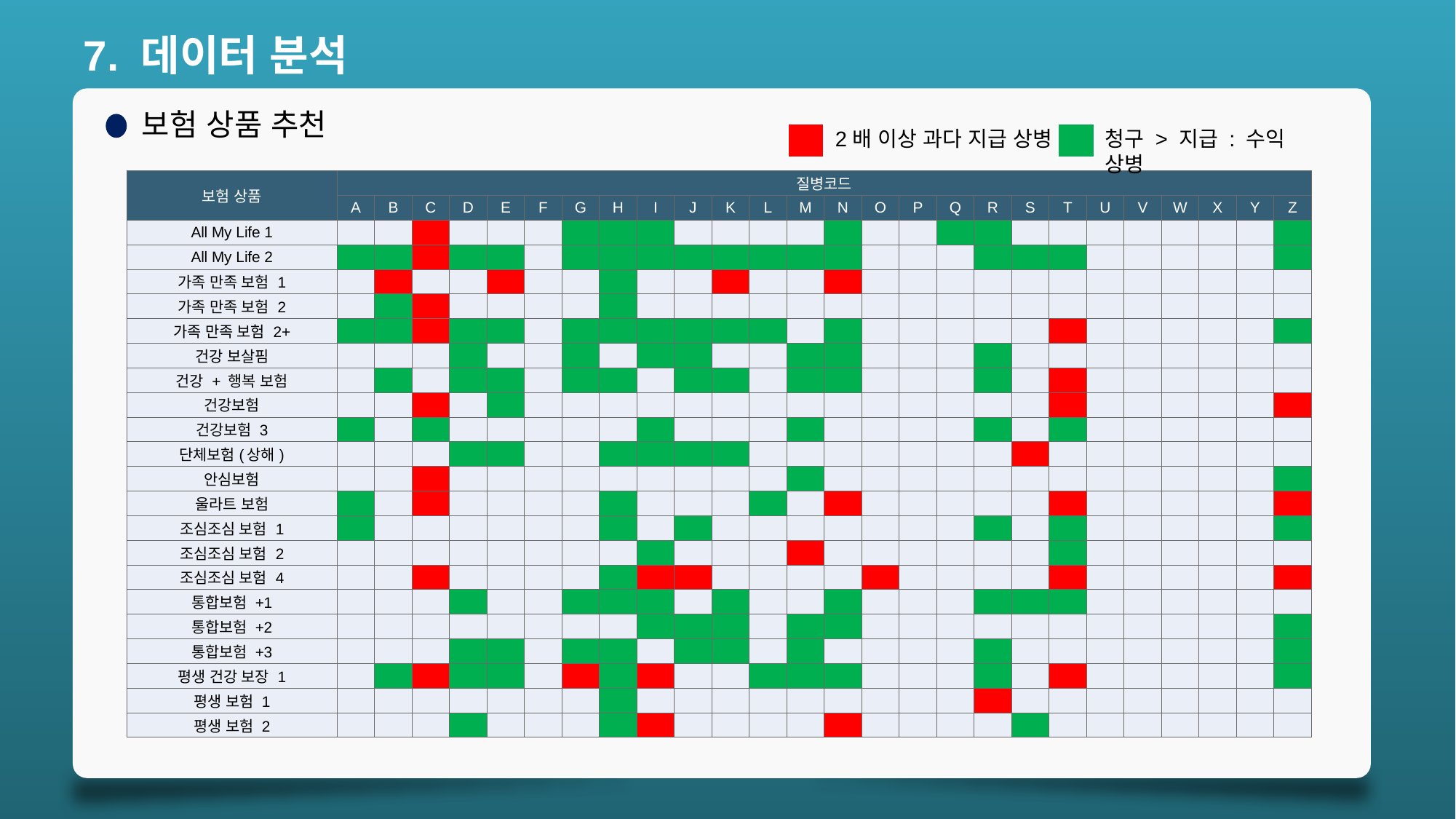

7. 데이터 분석
보험 상품 추천

2배 이상 과다 지급 상병
청구 > 지급 : 수익 상병

| 보험 상품 | 질병코드 |  |  |  |  |  |  |  |  |  |  |  |  |  |  |  |  |  |  |  |  |  |  |  |  |  |
| --- | --- | --- | --- | --- | --- | --- | --- | --- | --- | --- | --- | --- | --- | --- | --- | --- | --- | --- | --- | --- | --- | --- | --- | --- | --- | --- |
|  | A | B | C | D | E | F | G | H | I | J | K | L | M | N | O | P | Q | R | S | T | U | V | W | X | Y | Z |
| All My Life 1 |  |  |  |  |  |  |  |  |  |  |  |  |  |  |  |  |  |  |  |  |  |  |  |  |  |  |
| All My Life 2 |  |  |  |  |  |  |  |  |  |  |  |  |  |  |  |  |  |  |  |  |  |  |  |  |  |  |
| 가족 만족 보험 1 |  |  |  |  |  |  |  |  |  |  |  |  |  |  |  |  |  |  |  |  |  |  |  |  |  |  |
| 가족 만족 보험 2 |  |  |  |  |  |  |  |  |  |  |  |  |  |  |  |  |  |  |  |  |  |  |  |  |  |  |
| 가족 만족 보험 2+ |  |  |  |  |  |  |  |  |  |  |  |  |  |  |  |  |  |  |  |  |  |  |  |  |  |  |
| 건강 보살핌 |  |  |  |  |  |  |  |  |  |  |  |  |  |  |  |  |  |  |  |  |  |  |  |  |  |  |
| 건강 + 행복 보험 |  |  |  |  |  |  |  |  |  |  |  |  |  |  |  |  |  |  |  |  |  |  |  |  |  |  |
| 건강보험 |  |  |  |  |  |  |  |  |  |  |  |  |  |  |  |  |  |  |  |  |  |  |  |  |  |  |
| 건강보험 3 |  |  |  |  |  |  |  |  |  |  |  |  |  |  |  |  |  |  |  |  |  |  |  |  |  |  |
| 단체보험(상해) |  |  |  |  |  |  |  |  |  |  |  |  |  |  |  |  |  |  |  |  |  |  |  |  |  |  |
| 안심보험 |  |  |  |  |  |  |  |  |  |  |  |  |  |  |  |  |  |  |  |  |  |  |  |  |  |  |
| 울라트 보험 |  |  |  |  |  |  |  |  |  |  |  |  |  |  |  |  |  |  |  |  |  |  |  |  |  |  |
| 조심조심 보험 1 |  |  |  |  |  |  |  |  |  |  |  |  |  |  |  |  |  |  |  |  |  |  |  |  |  |  |
| 조심조심 보험 2 |  |  |  |  |  |  |  |  |  |  |  |  |  |  |  |  |  |  |  |  |  |  |  |  |  |  |
| 조심조심 보험 4 |  |  |  |  |  |  |  |  |  |  |  |  |  |  |  |  |  |  |  |  |  |  |  |  |  |  |
| 통합보험 +1 |  |  |  |  |  |  |  |  |  |  |  |  |  |  |  |  |  |  |  |  |  |  |  |  |  |  |
| 통합보험 +2 |  |  |  |  |  |  |  |  |  |  |  |  |  |  |  |  |  |  |  |  |  |  |  |  |  |  |
| 통합보험 +3 |  |  |  |  |  |  |  |  |  |  |  |  |  |  |  |  |  |  |  |  |  |  |  |  |  |  |
| 평생 건강 보장 1 |  |  |  |  |  |  |  |  |  |  |  |  |  |  |  |  |  |  |  |  |  |  |  |  |  |  |
| 평생 보험 1 |  |  |  |  |  |  |  |  |  |  |  |  |  |  |  |  |  |  |  |  |  |  |  |  |  |  |
| 평생 보험 2 |  |  |  |  |  |  |  |  |  |  |  |  |  |  |  |  |  |  |  |  |  |  |  |  |  |  |